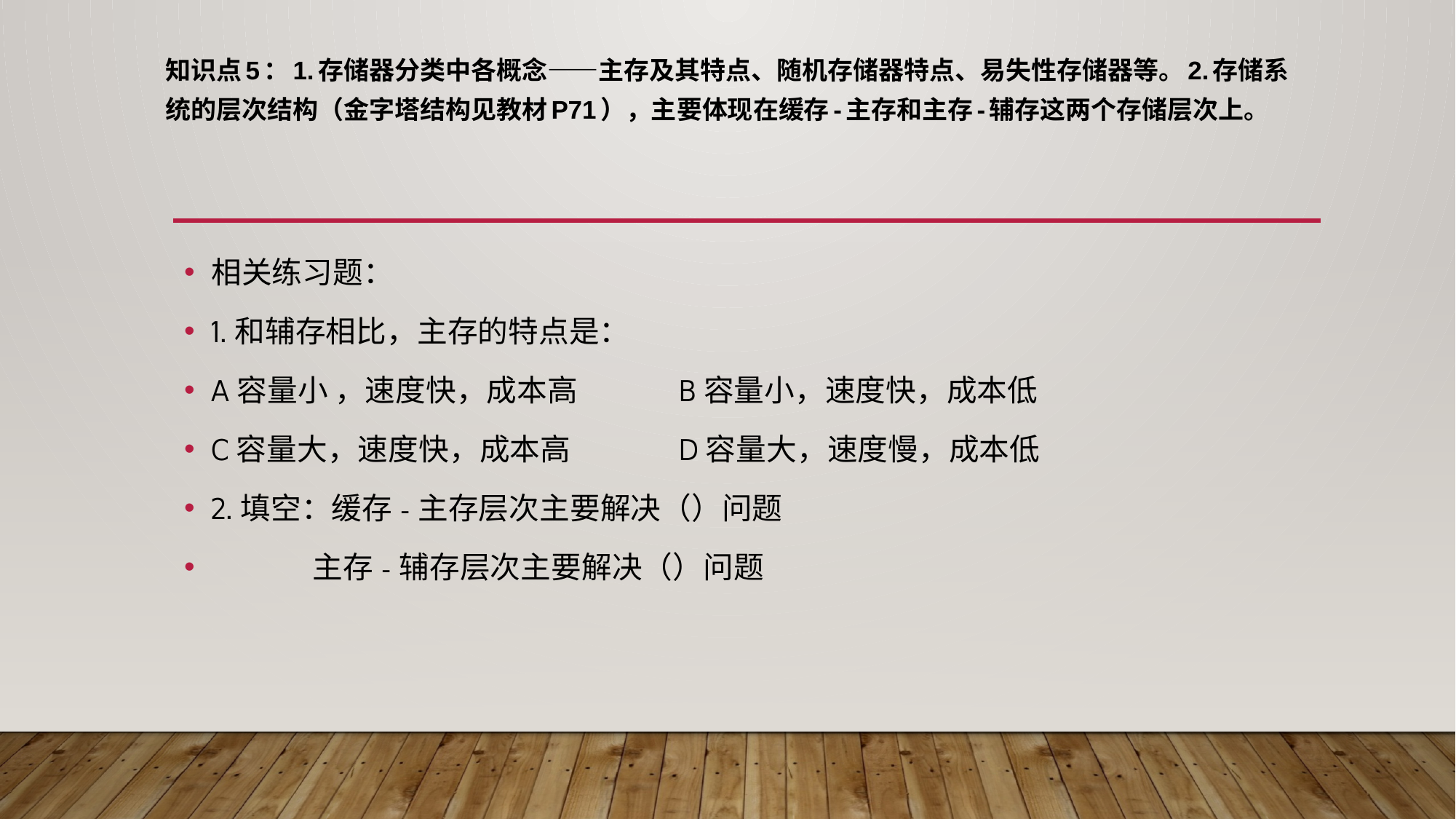

# 知识点5：1.存储器分类中各概念——主存及其特点、随机存储器特点、易失性存储器等。2.存储系统的层次结构（金字塔结构见教材P71），主要体现在缓存-主存和主存-辅存这两个存储层次上。
相关练习题：
1.和辅存相比，主存的特点是：
A容量小 ，速度快，成本高              B容量小，速度快，成本低
C容量大，速度快，成本高               D容量大，速度慢，成本低
2.填空：缓存-主存层次主要解决（）问题
              主存-辅存层次主要解决（）问题